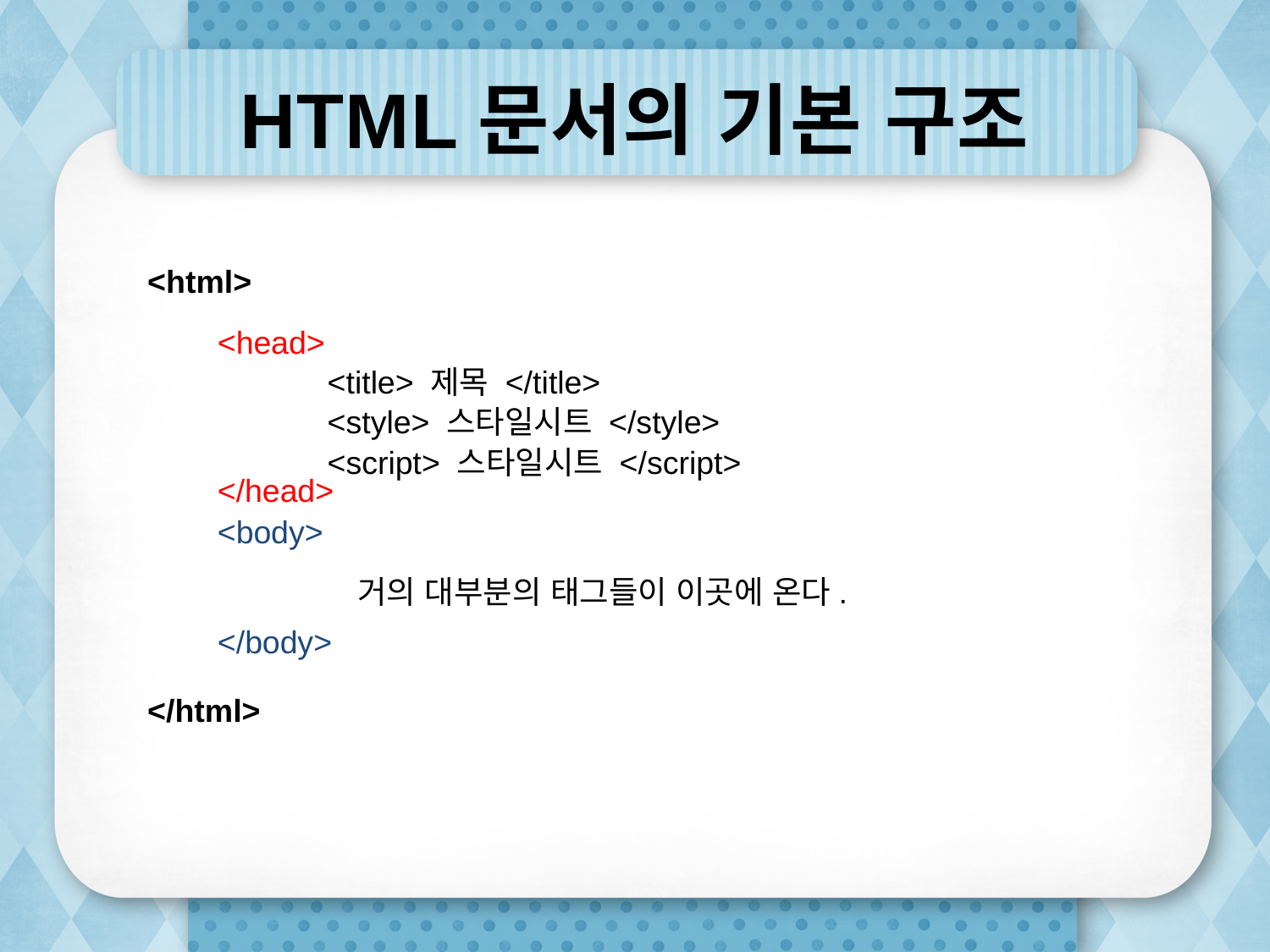

# HTML문서의 기본 구조
<html>
<head>
<title> 제목 </title>
<style> 스타일시트 </style>
<script> 스타일시트 </script>
</head>
<body>
거의 대부분의 태그들이 이곳에 온다.
</body>
</html>